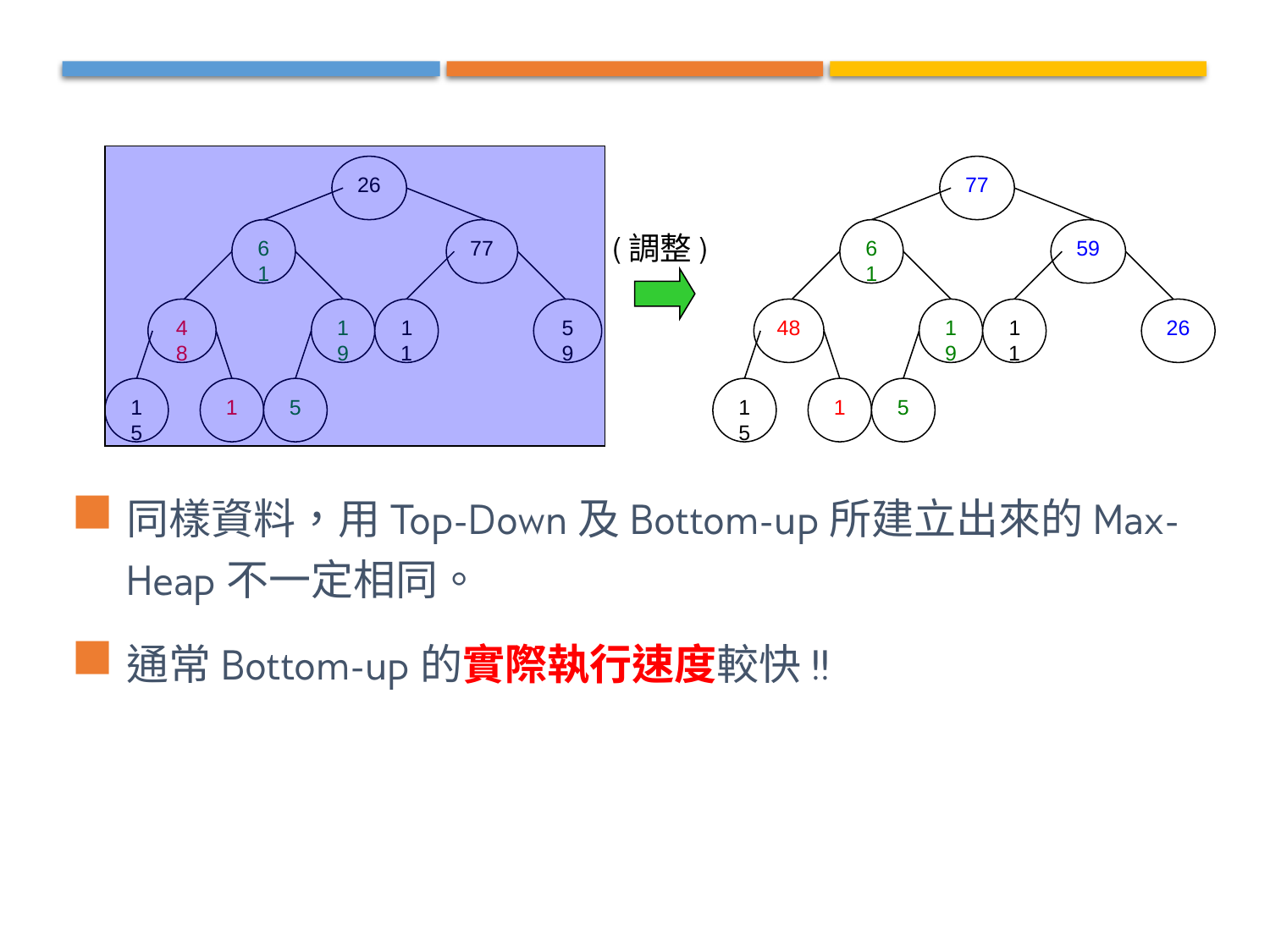

26

61
77

48
19
11
59

15
1
5
77

61
59

48
19
11
26

15
1
5
(調整)

同樣資料，用Top-Down及Bottom-up所建立出來的Max-Heap不一定相同。
通常Bottom-up的實際執行速度較快!!